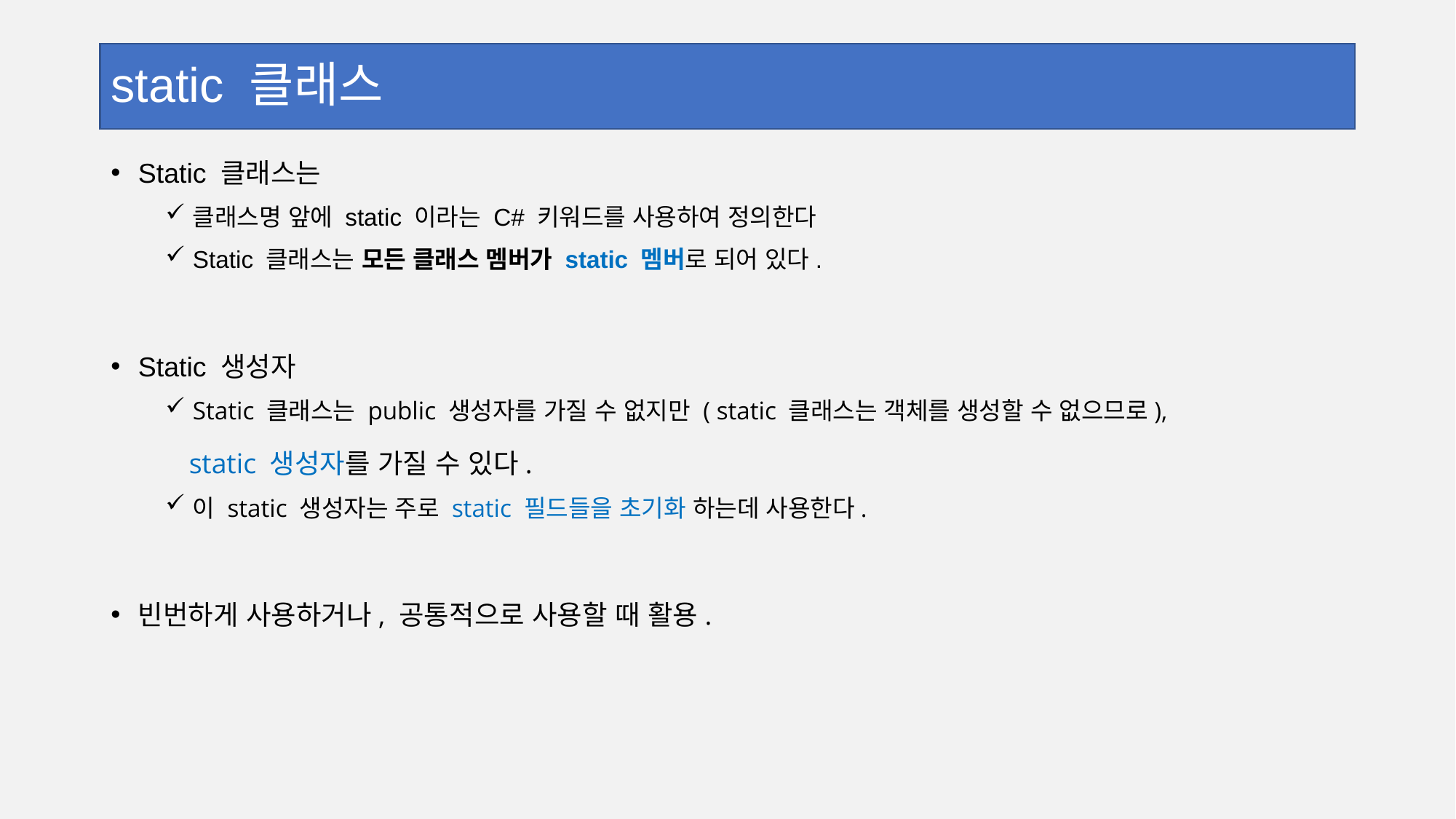

# static 클래스
Static 클래스는
클래스명 앞에 static 이라는 C# 키워드를 사용하여 정의한다
Static 클래스는 모든 클래스 멤버가 static 멤버로 되어 있다.

Static 생성자
Static 클래스는 public 생성자를 가질 수 없지만 ( static 클래스는 객체를 생성할 수 없으므로),
           static 생성자를 가질 수 있다.
이 static 생성자는 주로 static 필드들을 초기화 하는데 사용한다.

빈번하게 사용하거나, 공통적으로 사용할 때 활용.